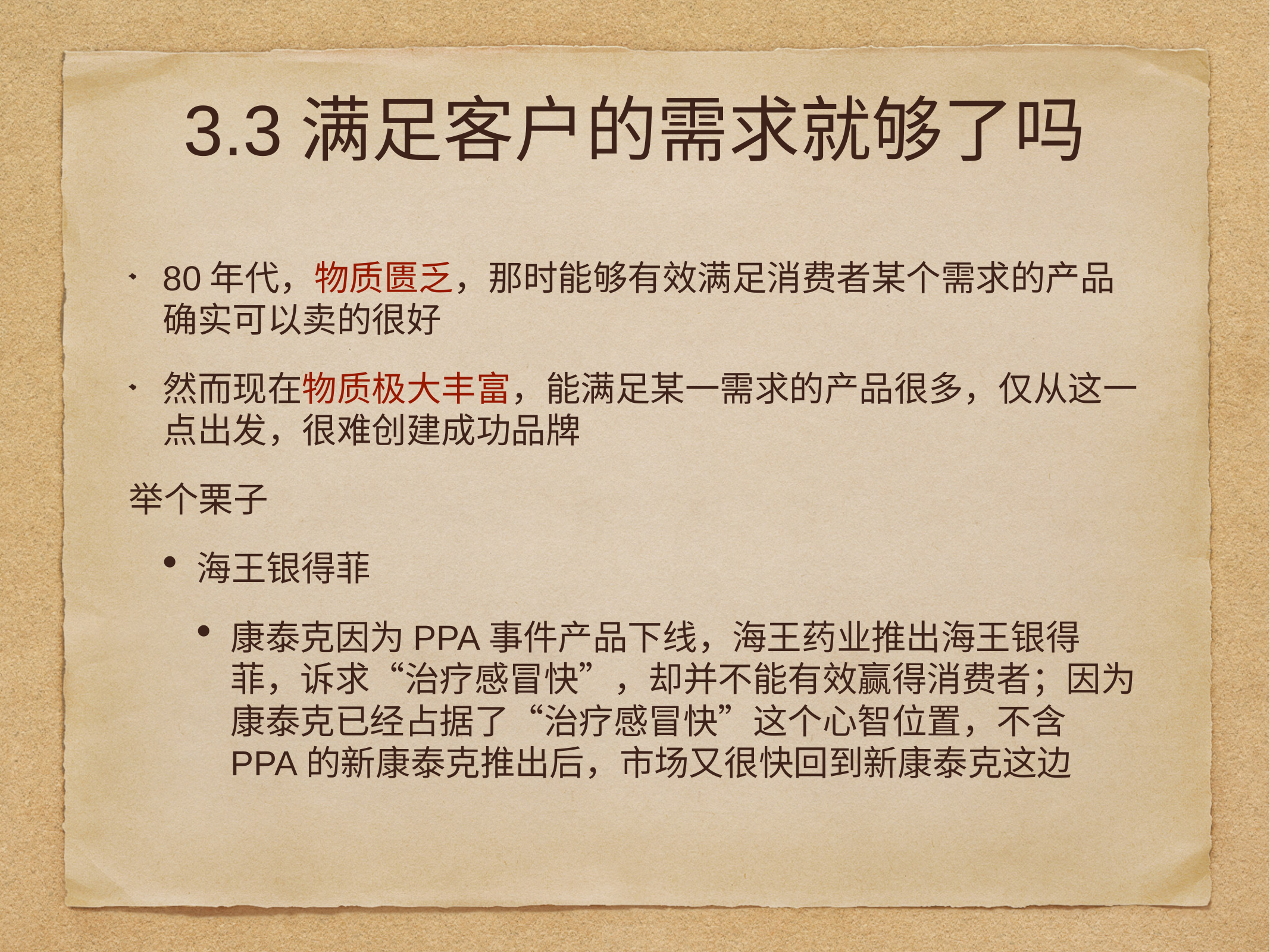

# 3.3满足客户的需求就够了吗
80年代，物质匮乏，那时能够有效满足消费者某个需求的产品确实可以卖的很好
然而现在物质极大丰富，能满足某一需求的产品很多，仅从这一点出发，很难创建成功品牌
举个栗子
海王银得菲
康泰克因为PPA事件产品下线，海王药业推出海王银得菲，诉求“治疗感冒快”，却并不能有效赢得消费者；因为康泰克已经占据了“治疗感冒快”这个心智位置，不含PPA的新康泰克推出后，市场又很快回到新康泰克这边